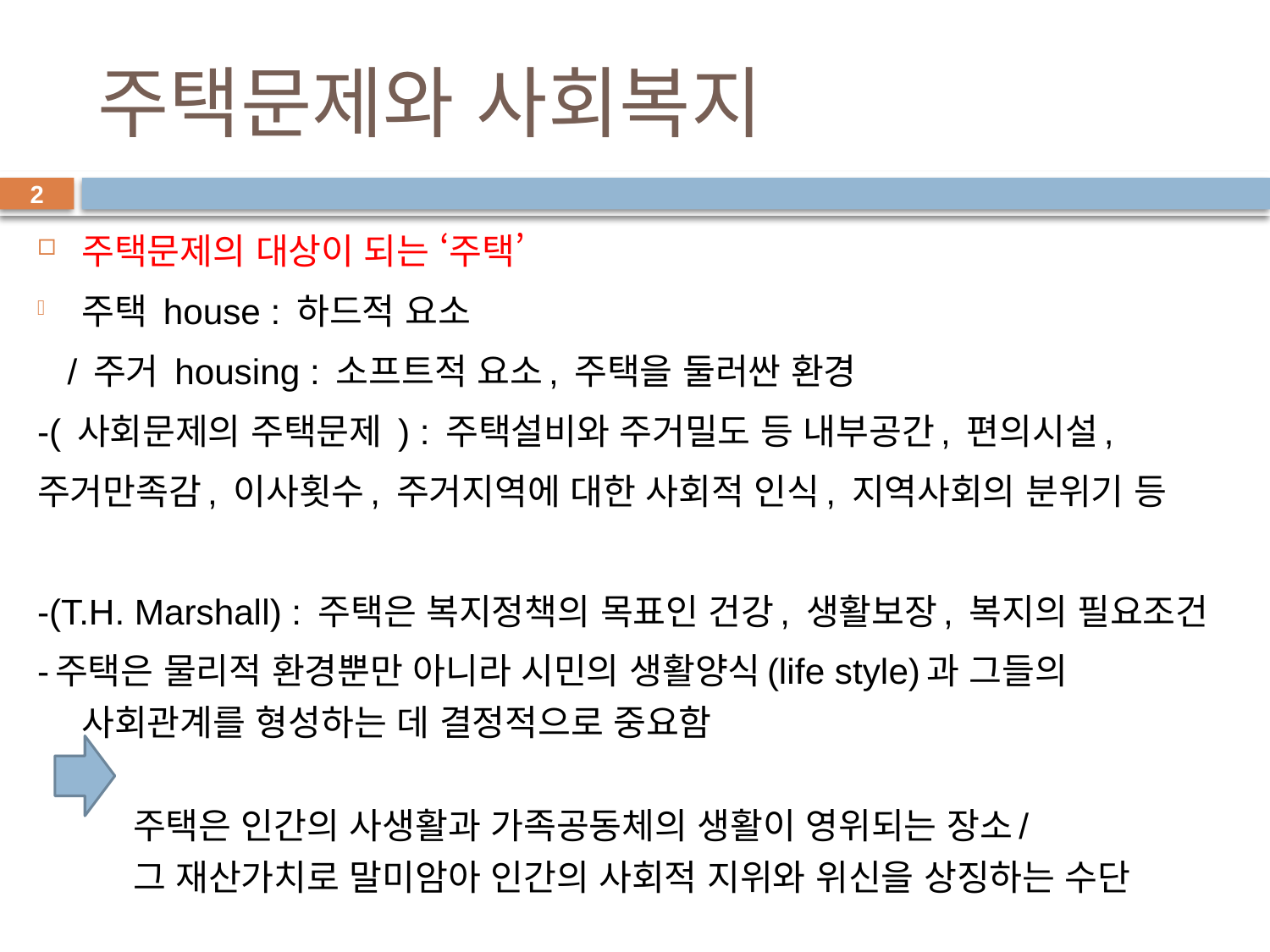

# 주택문제와 사회복지
2
주택문제의 대상이 되는 ‘주택’
주택 house : 하드적 요소
   / 주거 housing : 소프트적 요소, 주택을 둘러싼 환경
-( 사회문제의 주택문제 ) : 주택설비와 주거밀도 등 내부공간, 편의시설,
주거만족감, 이사횟수, 주거지역에 대한 사회적 인식, 지역사회의 분위기 등

-(T.H. Marshall) : 주택은 복지정책의 목표인 건강, 생활보장, 복지의 필요조건
-주택은 물리적 환경뿐만 아니라 시민의 생활양식(life style)과 그들의 사회관계를 형성하는 데 결정적으로 중요함

         주택은 인간의 사생활과 가족공동체의 생활이 영위되는 장소/
         그 재산가치로 말미암아 인간의 사회적 지위와 위신을 상징하는 수단